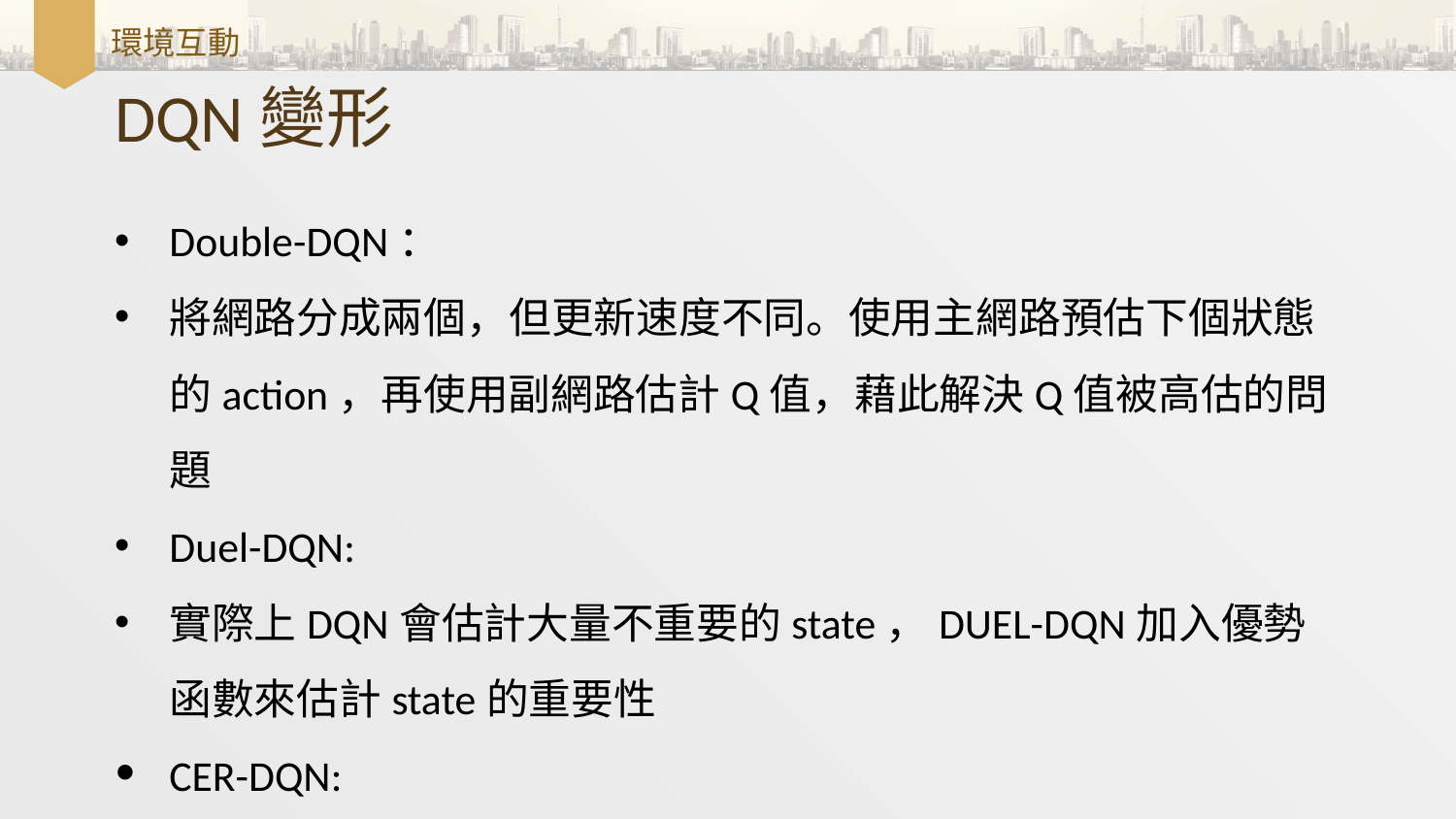

# 環境互動
DQN變形
Double-DQN：
將網路分成兩個，但更新速度不同。使用主網路預估下個狀態的action，再使用副網路估計Q值，藉此解決Q值被高估的問題
Duel-DQN:
實際上DQN會估計大量不重要的state，DUEL-DQN加入優勢函數來估計state的重要性
CER-DQN:
將現況加入Training Batch中，理論上可以加速收斂速度